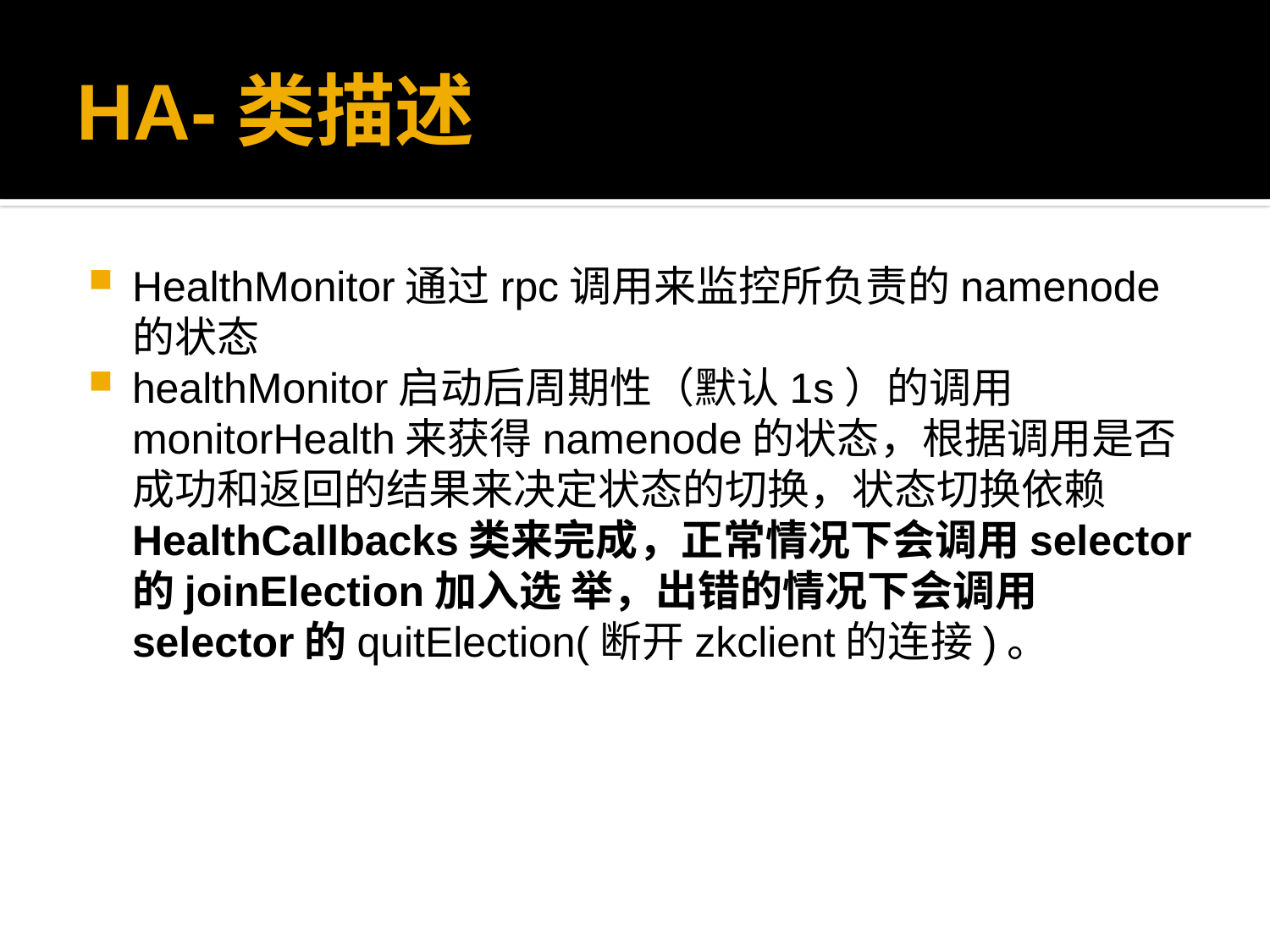

# HA-类描述
HealthMonitor通过rpc调用来监控所负责的namenode的状态
healthMonitor启动后周期性（默认1s）的调用monitorHealth来获得namenode的状态，根据调用是否成功和返回的结果来决定状态的切换，状态切换依赖HealthCallbacks类来完成，正常情况下会调用selector的joinElection加入选 举，出错的情况下会调用selector的quitElection(断开zkclient的连接)。